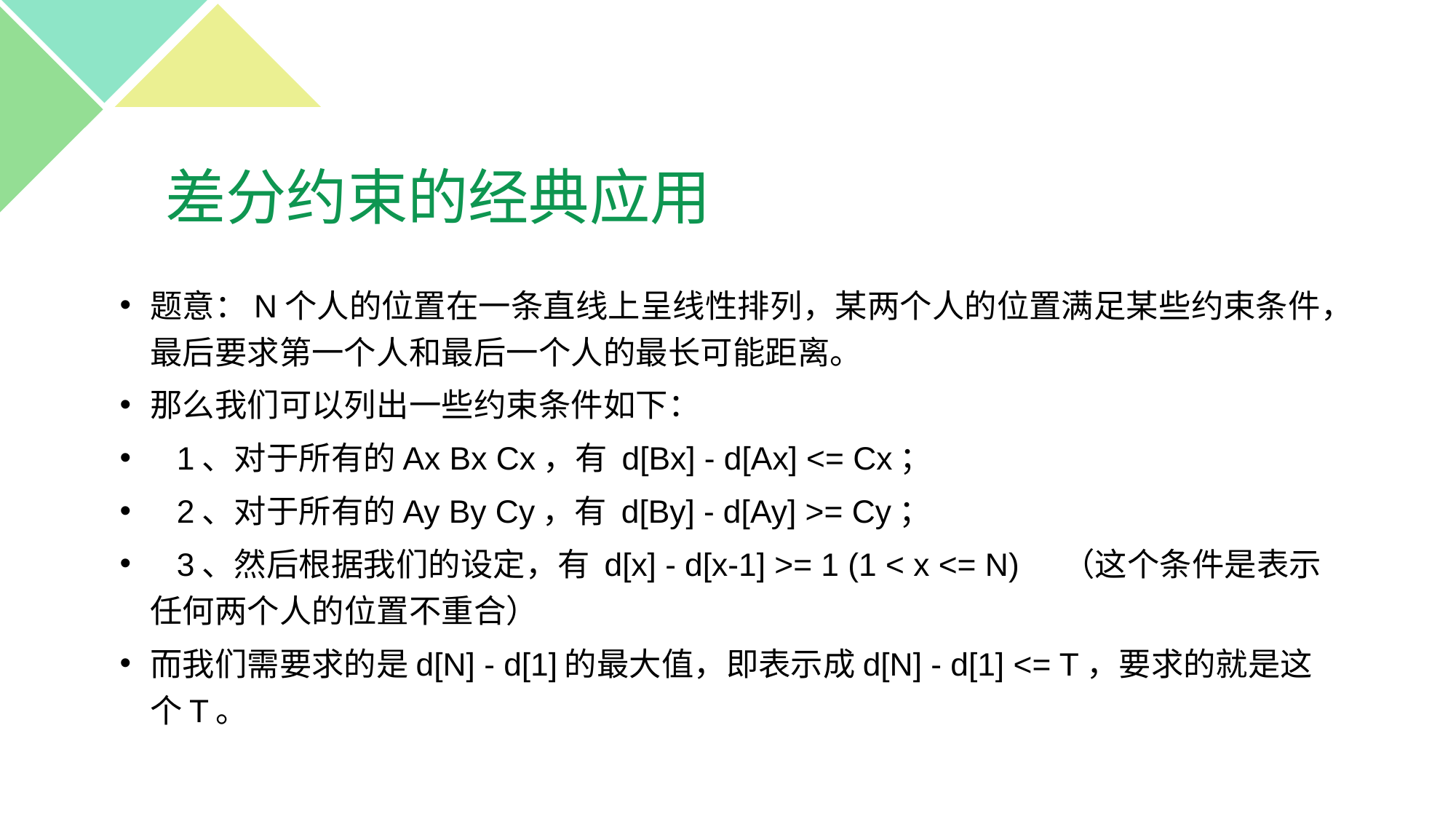

# 差分约束的经典应用
题意：N个人的位置在一条直线上呈线性排列，某两个人的位置满足某些约束条件，最后要求第一个人和最后一个人的最长可能距离。
那么我们可以列出一些约束条件如下：
   1、对于所有的Ax Bx Cx，有 d[Bx] - d[Ax] <= Cx；
   2、对于所有的Ay By Cy，有 d[By] - d[Ay] >= Cy；
   3、然后根据我们的设定，有 d[x] - d[x-1] >= 1 (1 < x <= N)    （这个条件是表示任何两个人的位置不重合）
而我们需要求的是d[N] - d[1]的最大值，即表示成d[N] - d[1] <= T，要求的就是这个T。